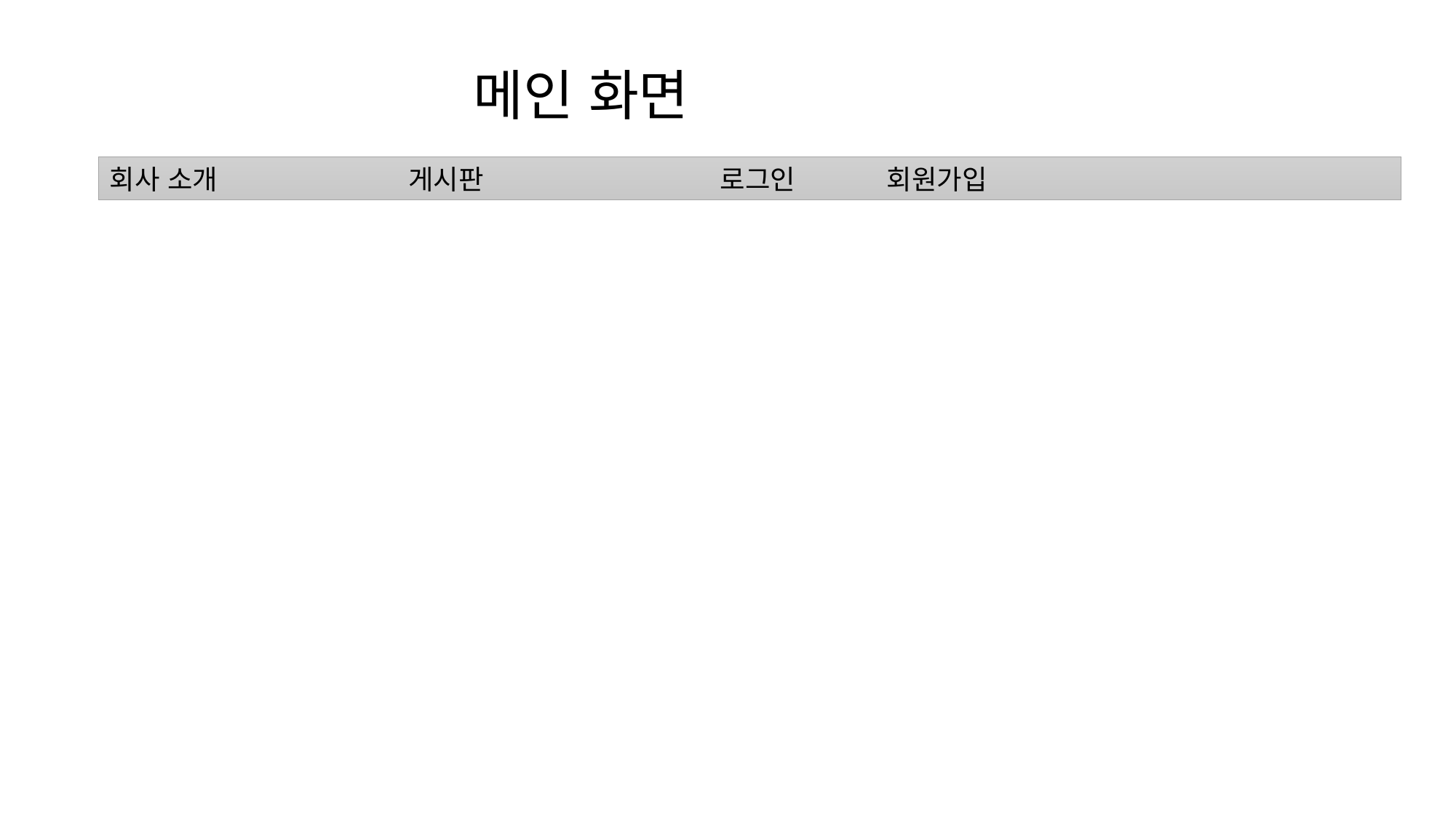

메인 화면
회사 소개                         게시판                               로그인            회원가입